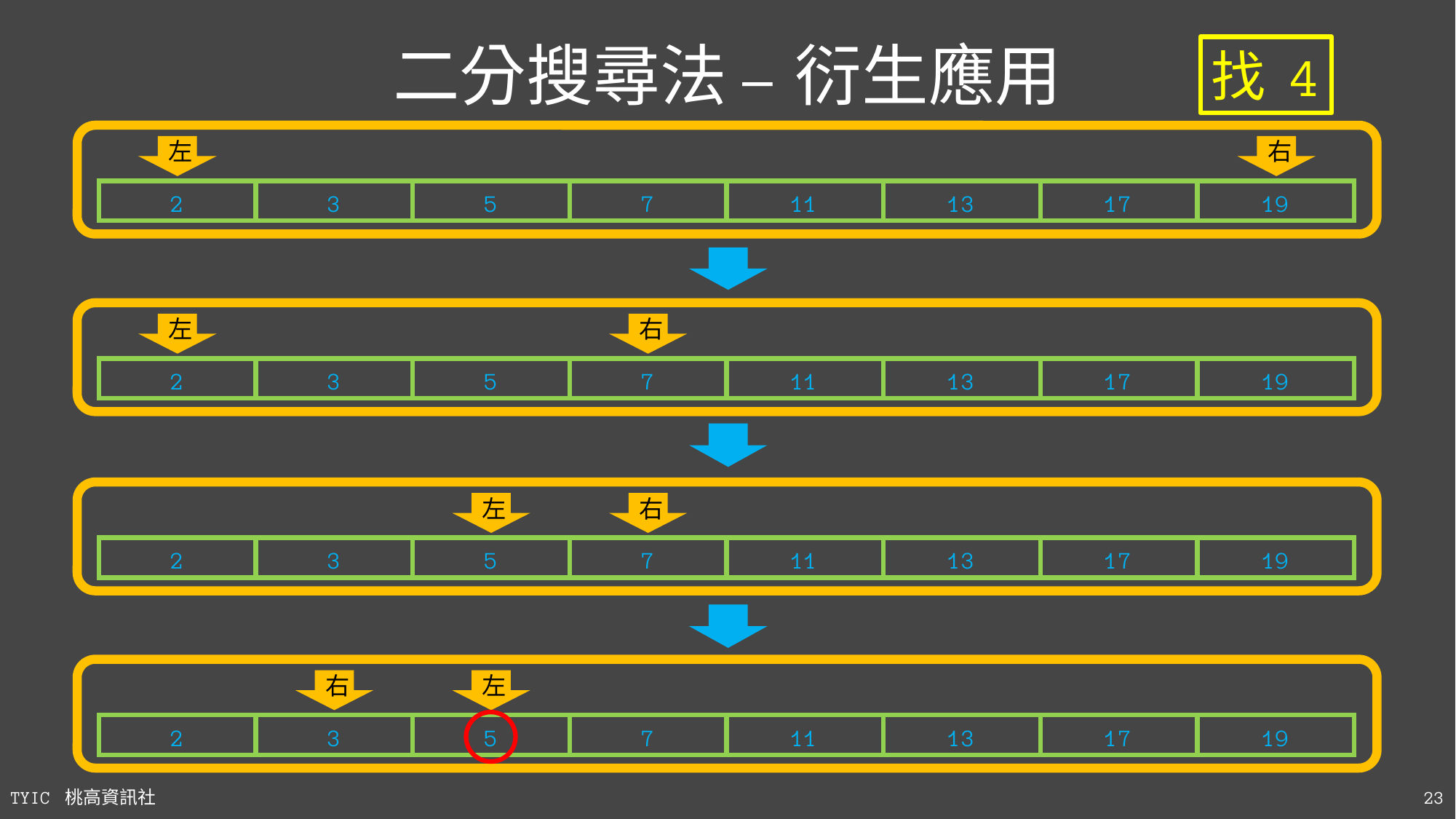

# 二分搜尋法-衍生應用
找 4

左
右

2
3
5
7
11
13
17
19

左
右

2
3
5
7
11
13
17
19

左
右

2
3
5
7
11
13
17
19

右
左

2
3
5
7
11
13
17
19